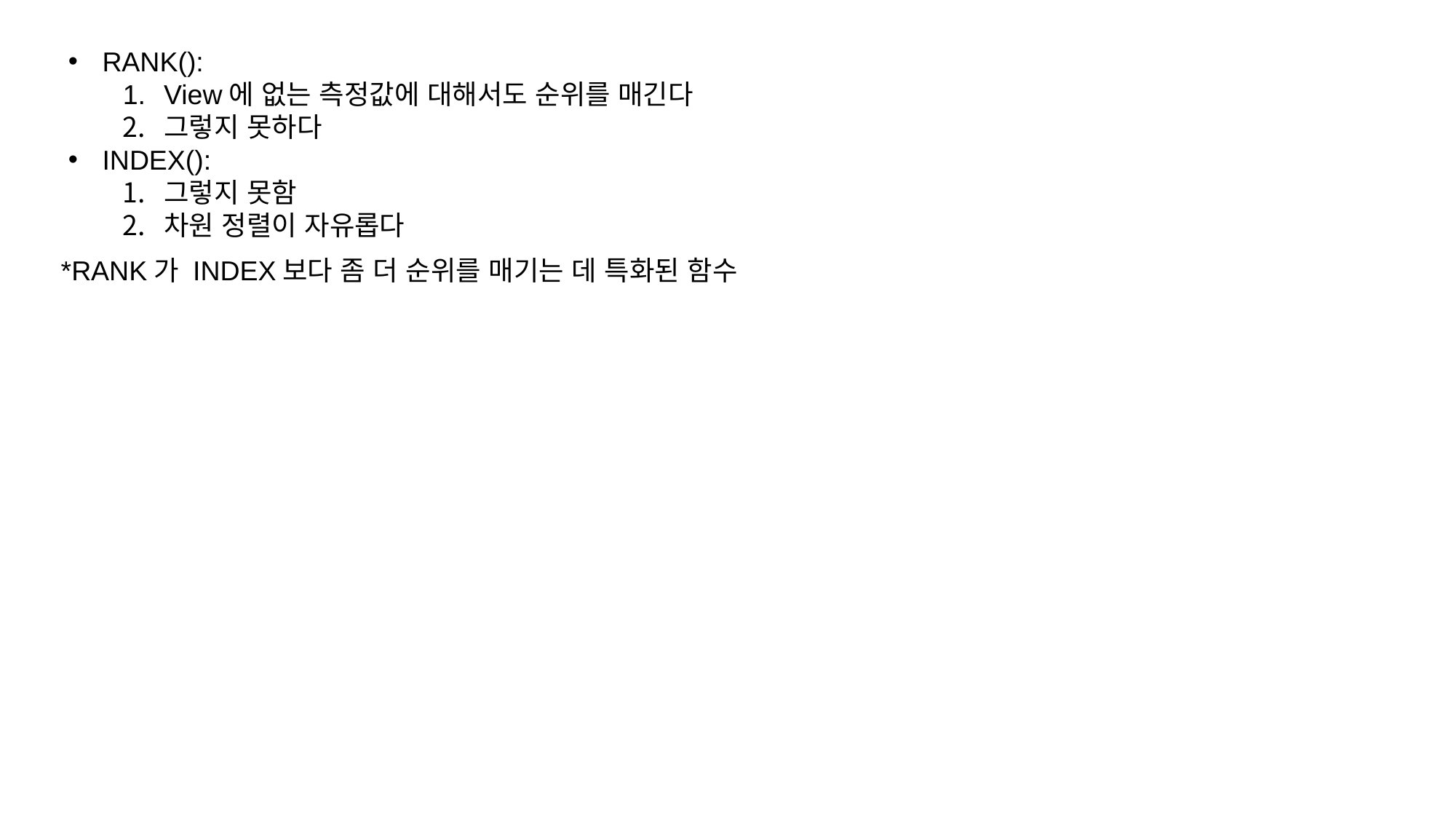

RANK():
View에 없는 측정값에 대해서도 순위를 매긴다
그렇지 못하다
INDEX():
그렇지 못함
차원 정렬이 자유롭다
*RANK가 INDEX보다 좀 더 순위를 매기는 데 특화된 함수